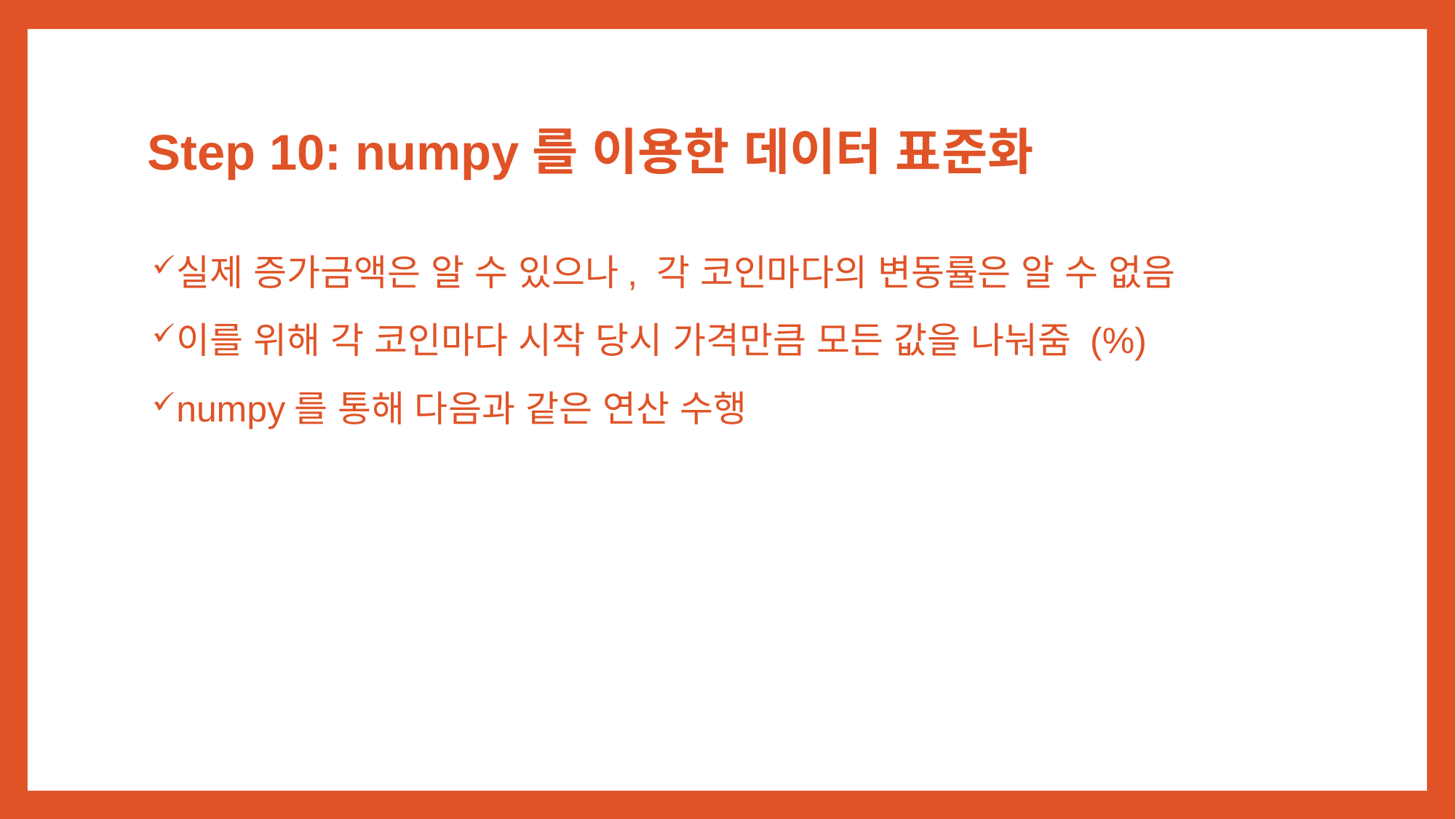

# Step 10: numpy를 이용한 데이터 표준화
실제 증가금액은 알 수 있으나, 각 코인마다의 변동률은 알 수 없음
이를 위해 각 코인마다 시작 당시 가격만큼 모든 값을 나눠줌 (%)
numpy를 통해 다음과 같은 연산 수행